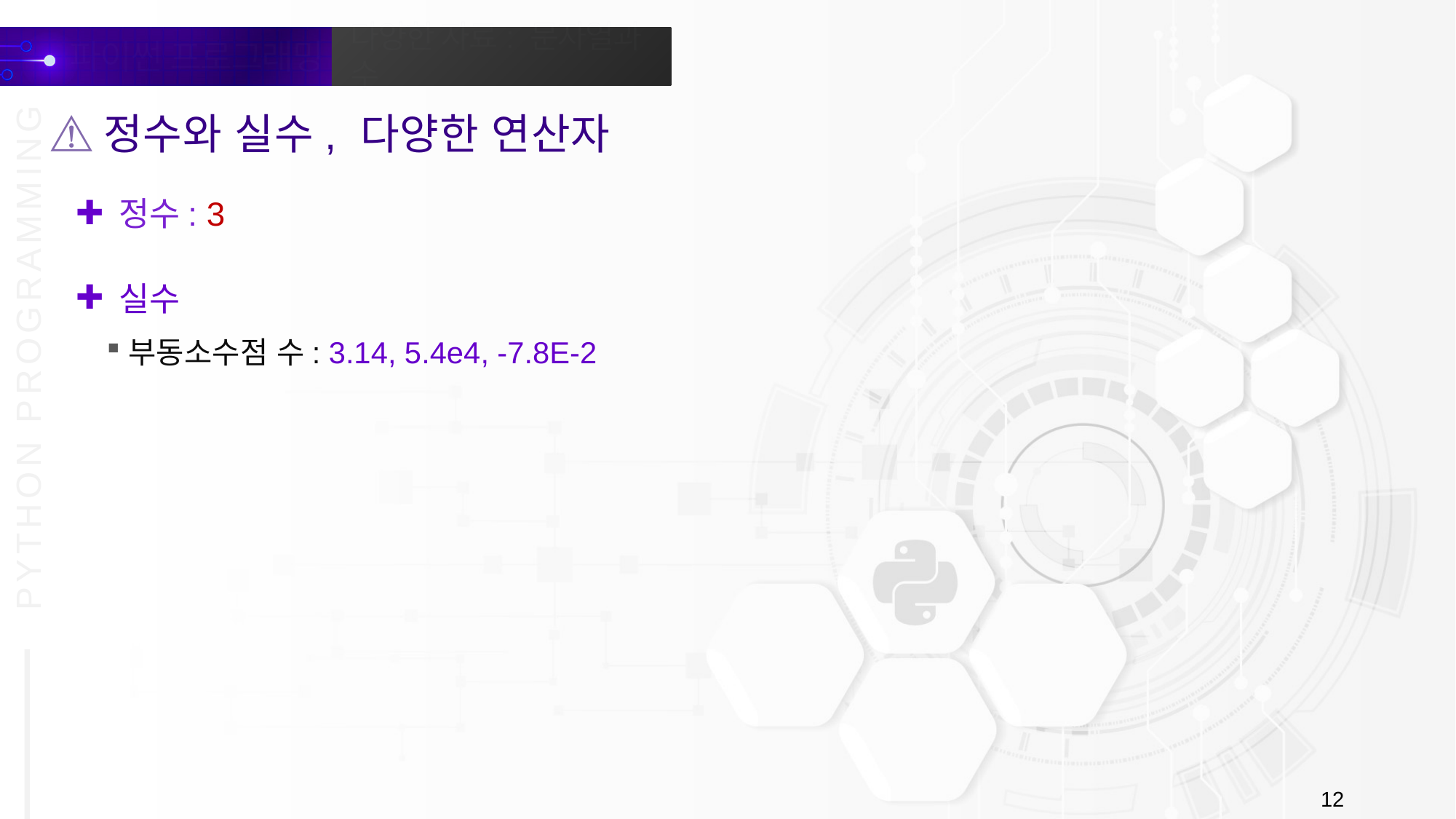

정수와 실수, 다양한 연산자
정수: 3
실수
부동소수점 수: 3.14, 5.4e4, -7.8E-2
12